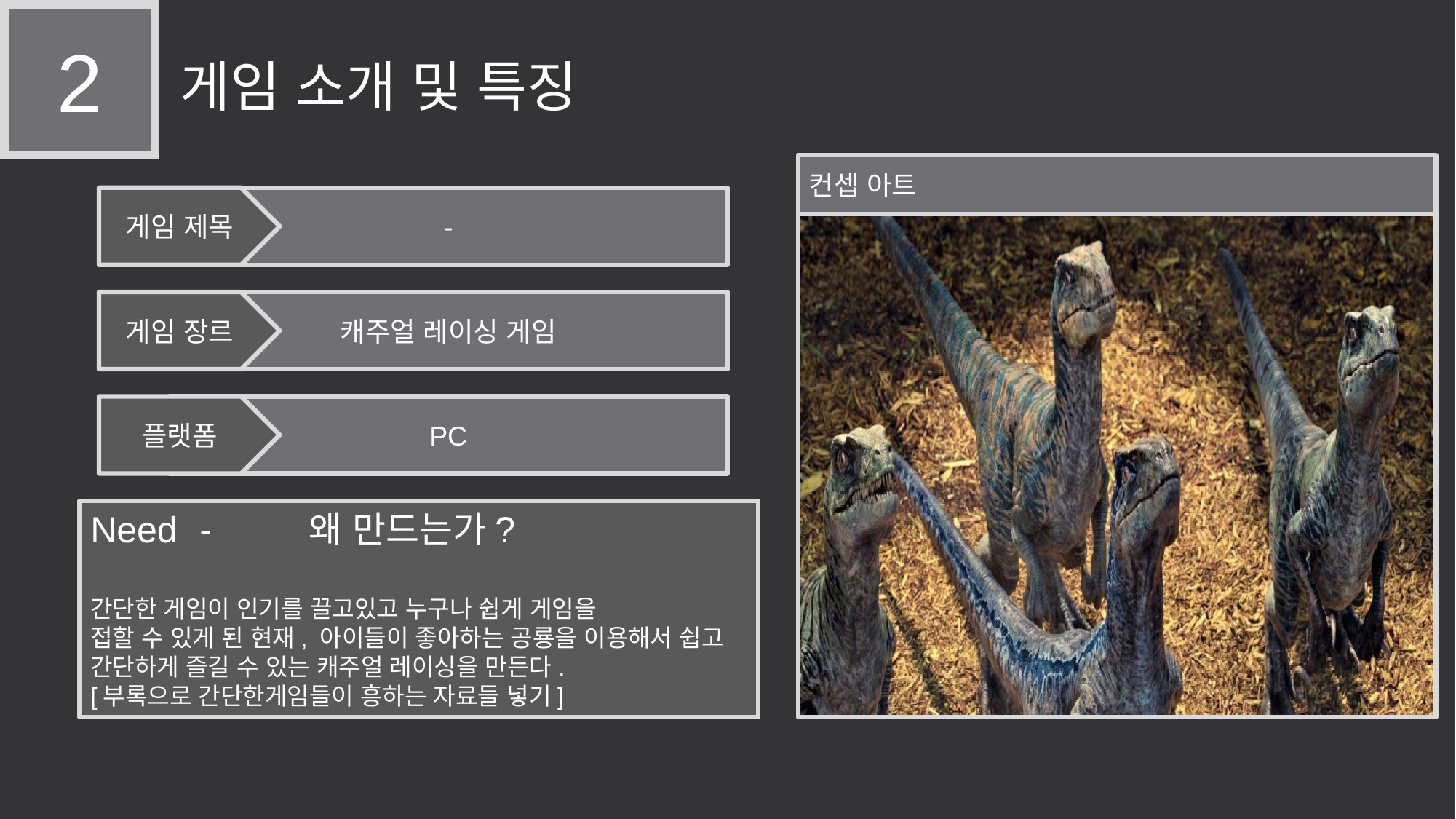

2
게임 소개 및 특징
컨셉 아트
게임 제목
-

게임 장르
캐주얼 레이싱 게임
플랫폼
PC
Need 	-	왜 만드는가?

간단한 게임이 인기를 끌고있고 누구나 쉽게 게임을
접할 수 있게 된 현재, 아이들이 좋아하는 공룡을 이용해서 쉽고 간단하게 즐길 수 있는 캐주얼 레이싱을 만든다.
[부록으로 간단한게임들이 흥하는 자료들 넣기]